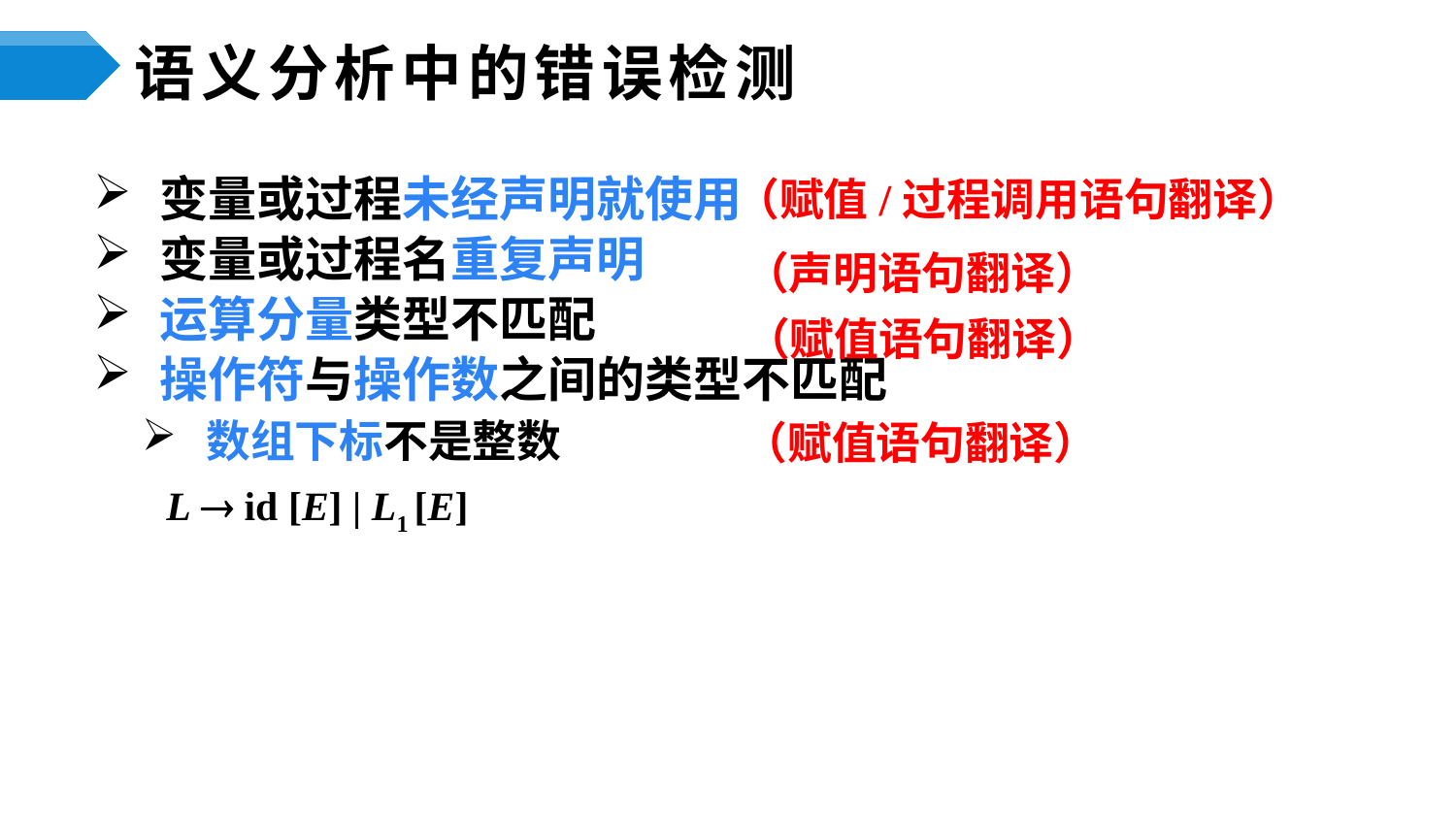

# 语义分析中的错误检测
（赋值/过程调用语句翻译）
 变量或过程未经声明就使用
 变量或过程名重复声明
 运算分量类型不匹配
 操作符与操作数之间的类型不匹配
 数组下标不是整数

（声明语句翻译）
（赋值语句翻译）
（赋值语句翻译）
L → id [E] | L1 [E]